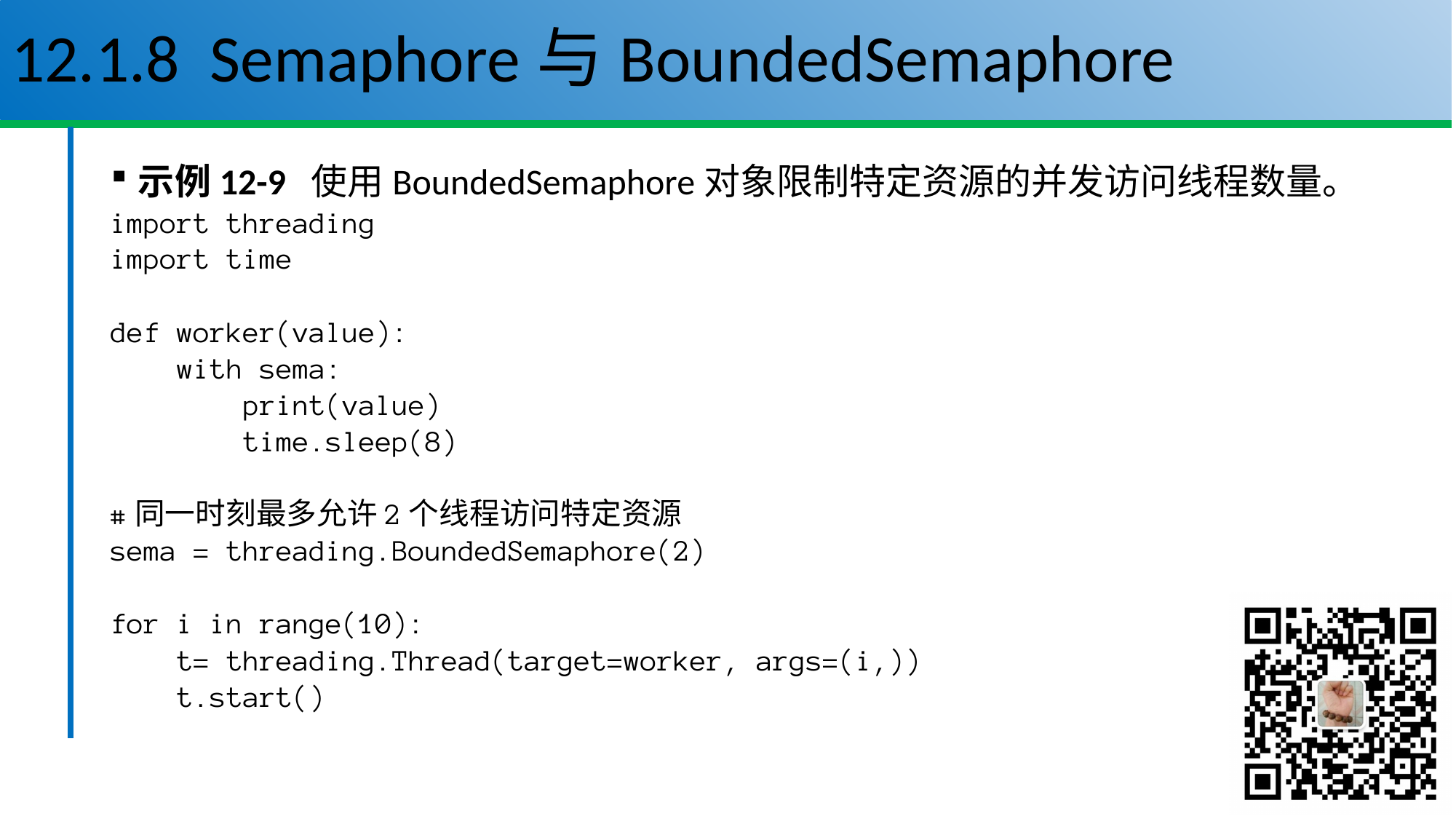

# 12.1.8  Semaphore与BoundedSemaphore
示例12-9  使用BoundedSemaphore对象限制特定资源的并发访问线程数量。
import threading
import time

def worker(value):
    with sema:
        print(value)
        time.sleep(8)

#同一时刻最多允许2个线程访问特定资源
sema = threading.BoundedSemaphore(2)

for i in range(10):
    t= threading.Thread(target=worker, args=(i,))
    t.start()